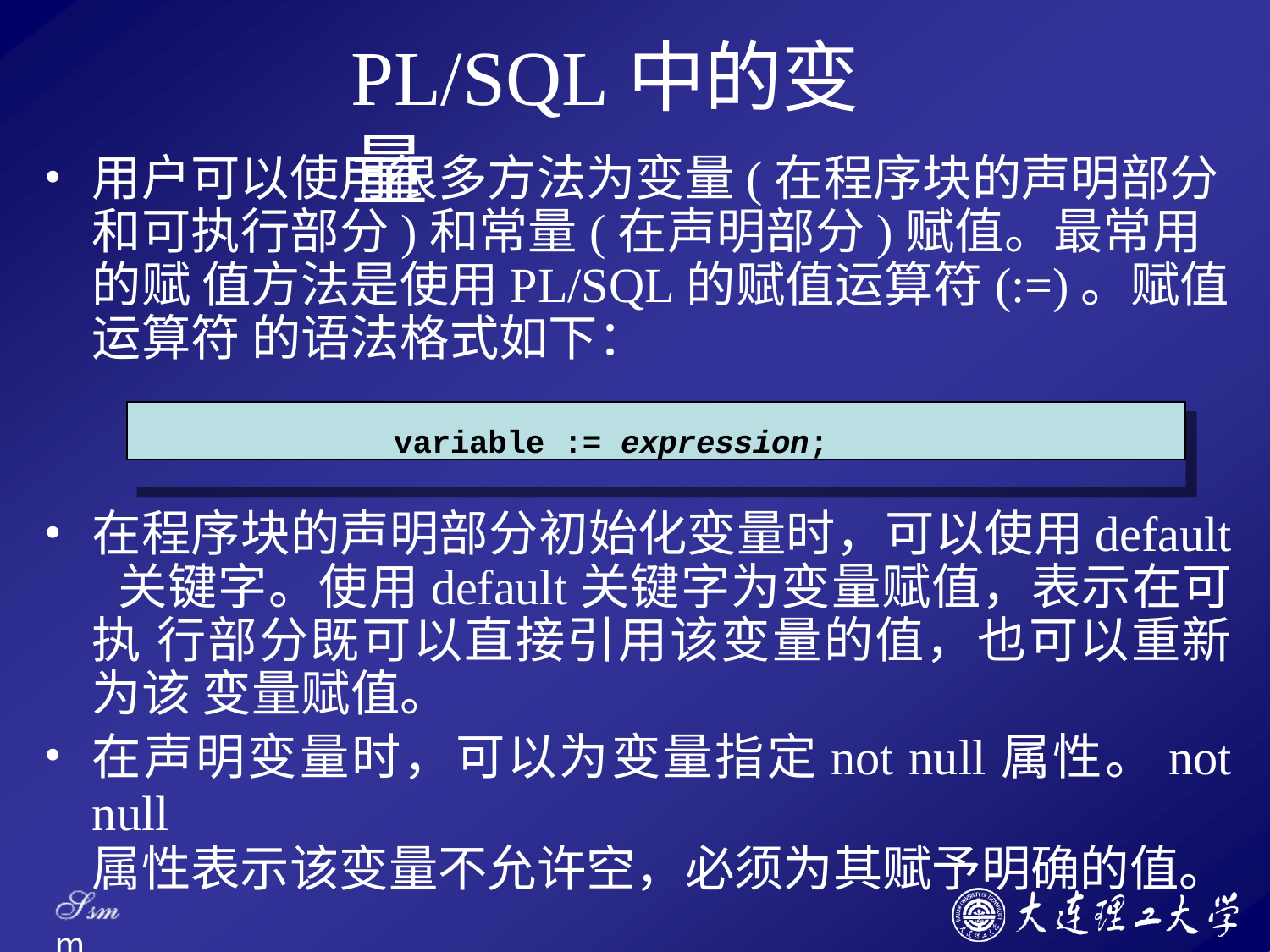

# PL/SQL中的变量
用户可以使用很多方法为变量(在程序块的声明部分 和可执行部分)和常量(在声明部分)赋值。最常用的赋 值方法是使用PL/SQL的赋值运算符(:=)。赋值运算符 的语法格式如下：
variable := expression;

在程序块的声明部分初始化变量时，可以使用default  关键字。使用default关键字为变量赋值，表示在可执 行部分既可以直接引用该变量的值，也可以重新为该 变量赋值。
在声明变量时，可以为变量指定not null属性。not null
属性表示该变量不允许空，必须为其赋予明确的值。

Ssm